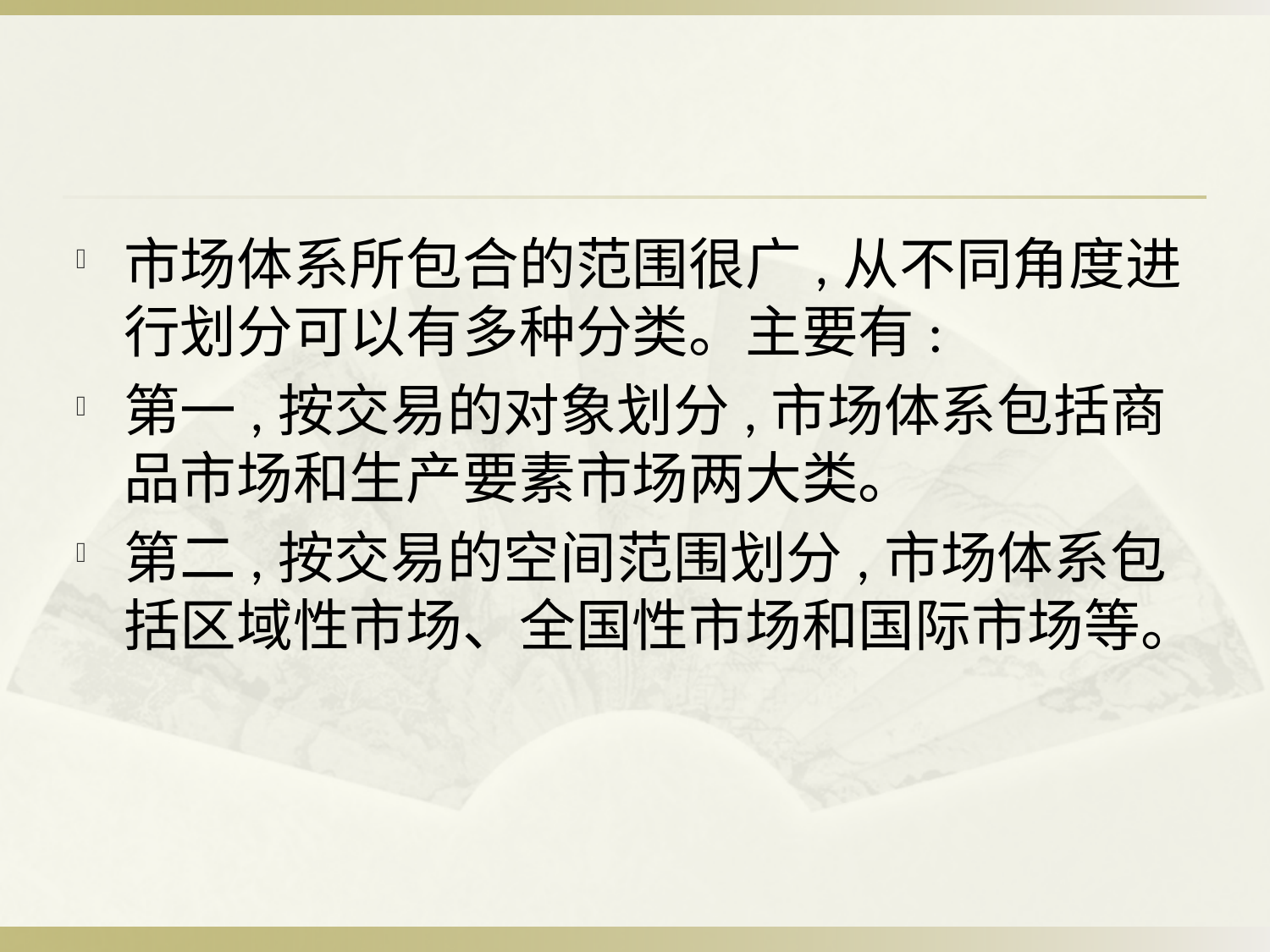

#
市场体系所包合的范围很广,从不同角度进行划分可以有多种分类。主要有:
第一,按交易的对象划分,市场体系包括商品市场和生产要素市场两大类。
第二,按交易的空间范围划分,市场体系包括区域性市场、全国性市场和国际市场等。